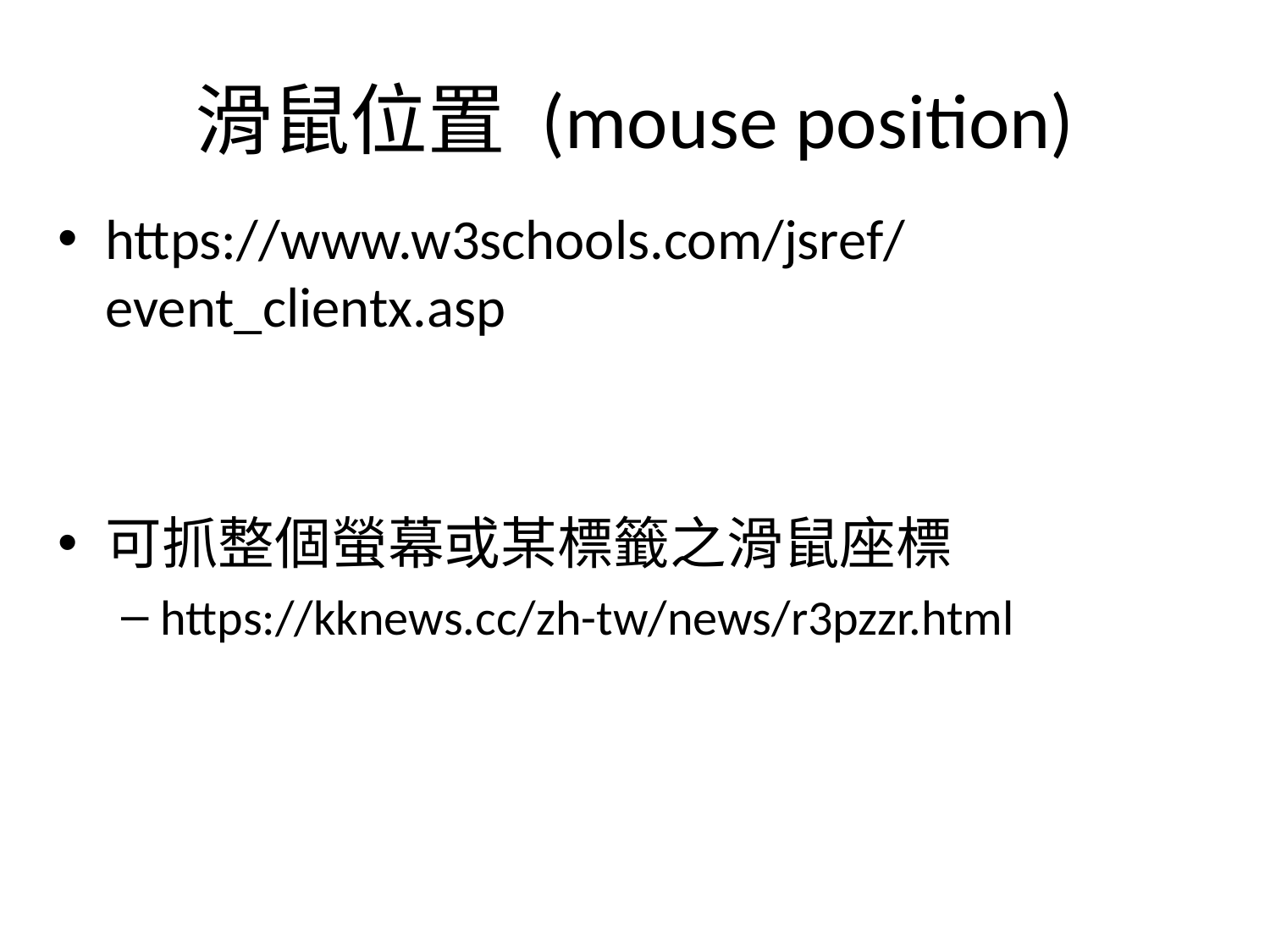

# 滑鼠位置 (mouse position)
https://www.w3schools.com/jsref/event_clientx.asp

可抓整個螢幕或某標籤之滑鼠座標
https://kknews.cc/zh-tw/news/r3pzzr.html